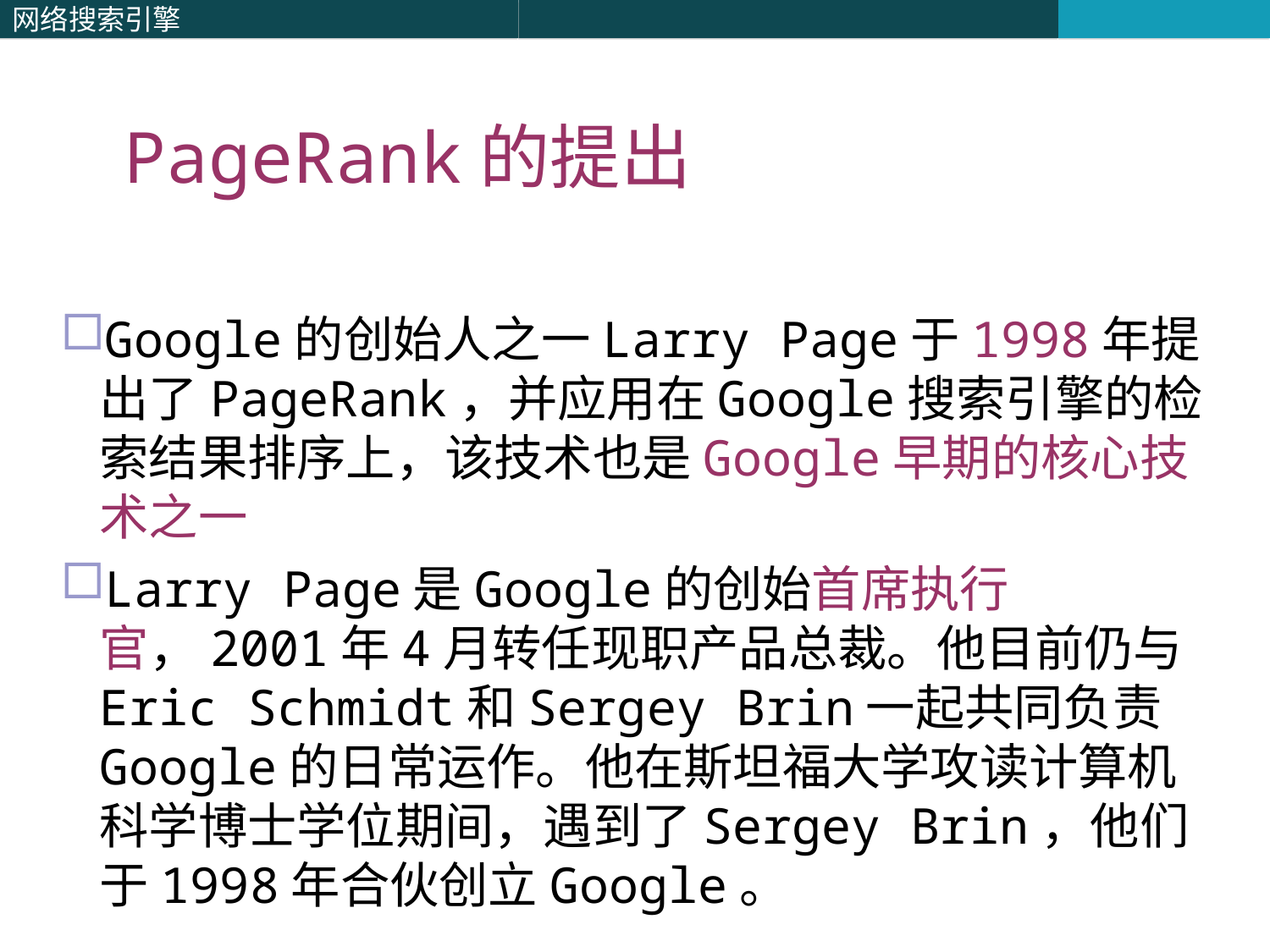

PageRank的提出

Google的创始人之一Larry Page于1998年提出了PageRank，并应用在Google搜索引擎的检索结果排序上，该技术也是Google早期的核心技术之一
Larry Page是Google的创始首席执行官，2001年4月转任现职产品总裁。他目前仍与Eric Schmidt和Sergey Brin一起共同负责 Google的日常运作。他在斯坦福大学攻读计算机科学博士学位期间，遇到了Sergey Brin，他们于1998年合伙创立Google。